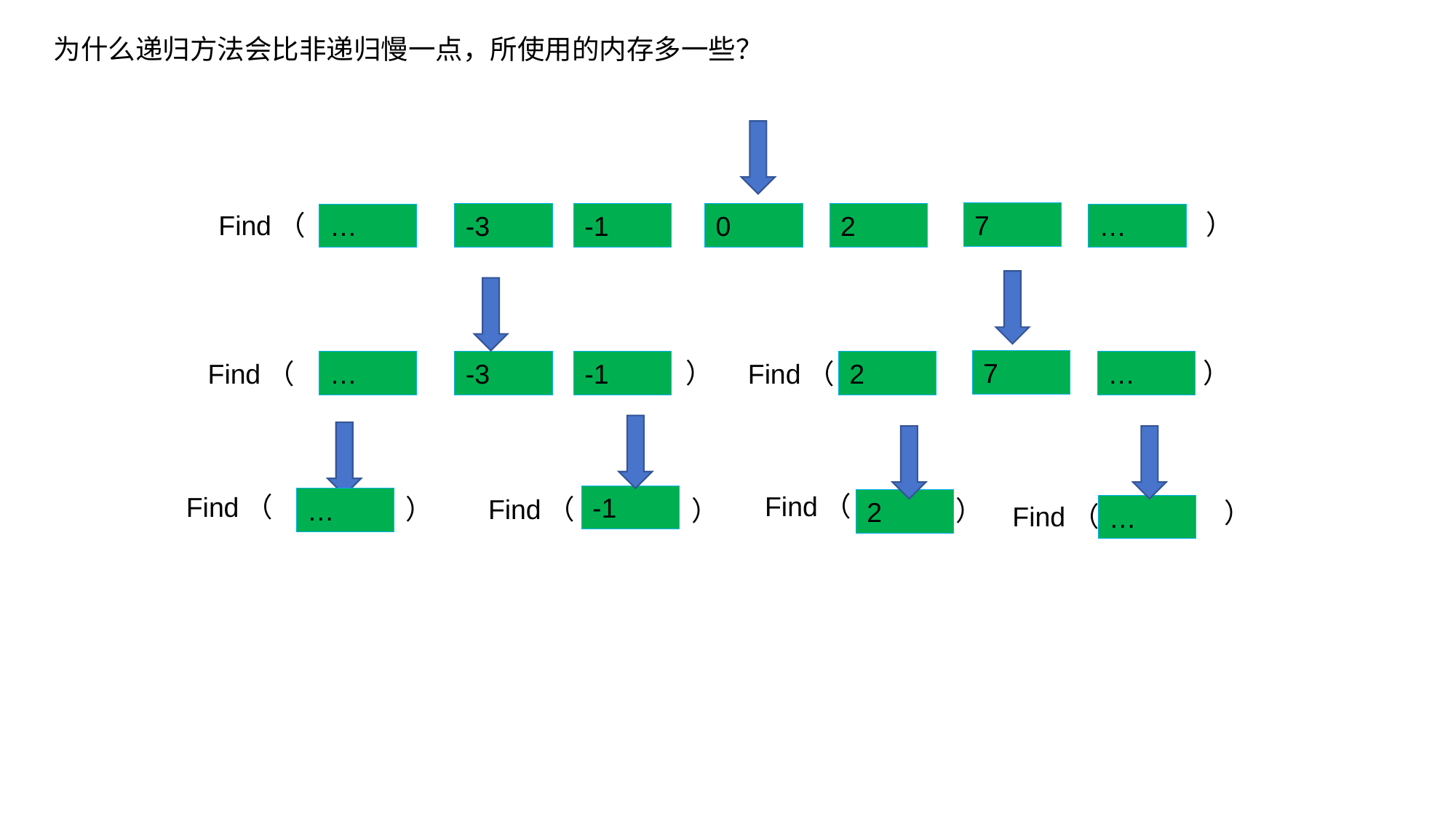

为什么递归方法会比非递归慢一点，所使用的内存多一些？

）
Find（
7
-3
-1
0
2
…
…

7
）
）
Find（
-3
-1
2
…
Find（
…

Find（
Find（
-1
）
Find（
…
）
）
2
）
Find（
…